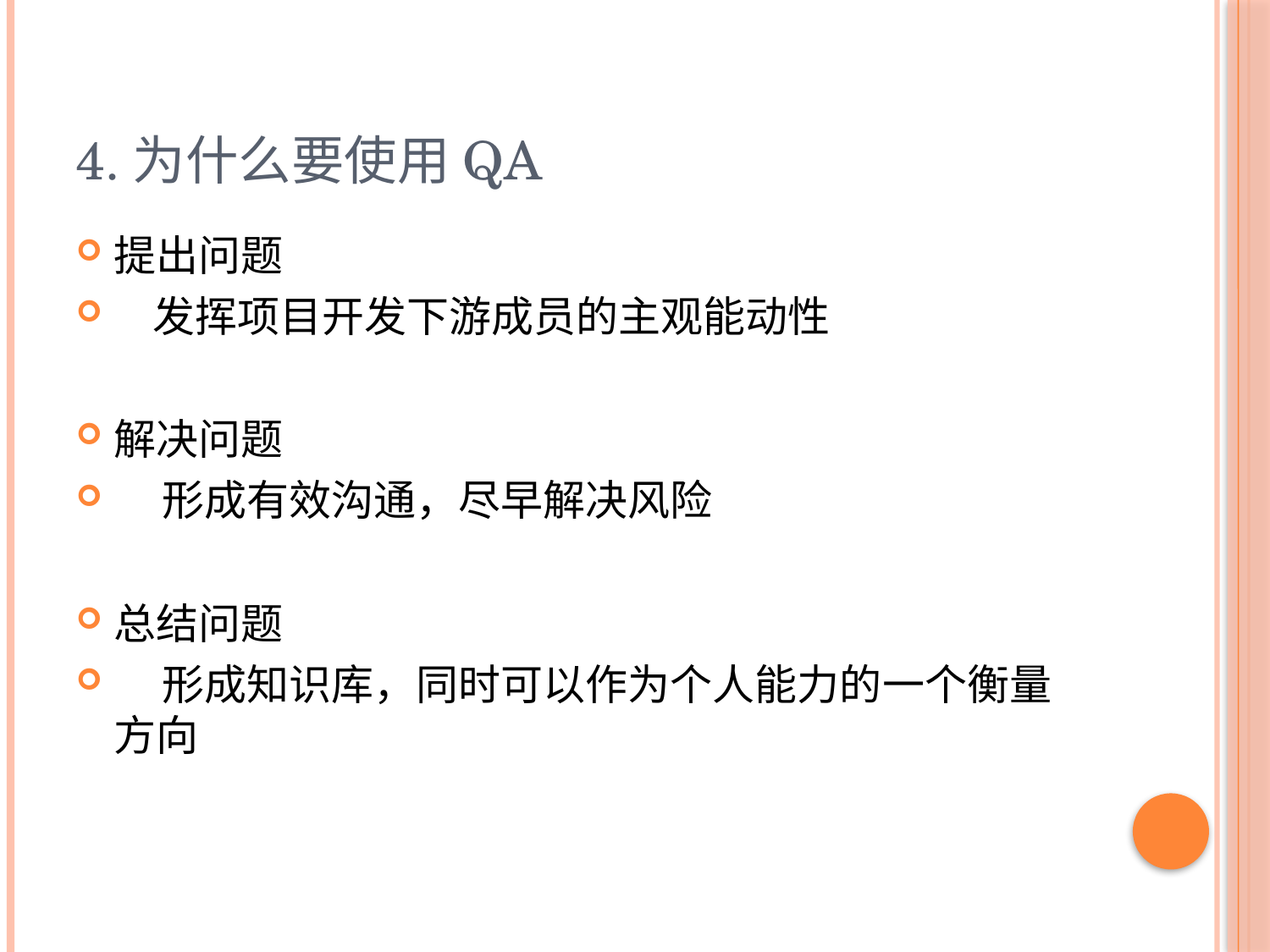

# 4.为什么要使用QA
提出问题
   发挥项目开发下游成员的主观能动性

解决问题
    形成有效沟通，尽早解决风险

总结问题
    形成知识库，同时可以作为个人能力的一个衡量方向